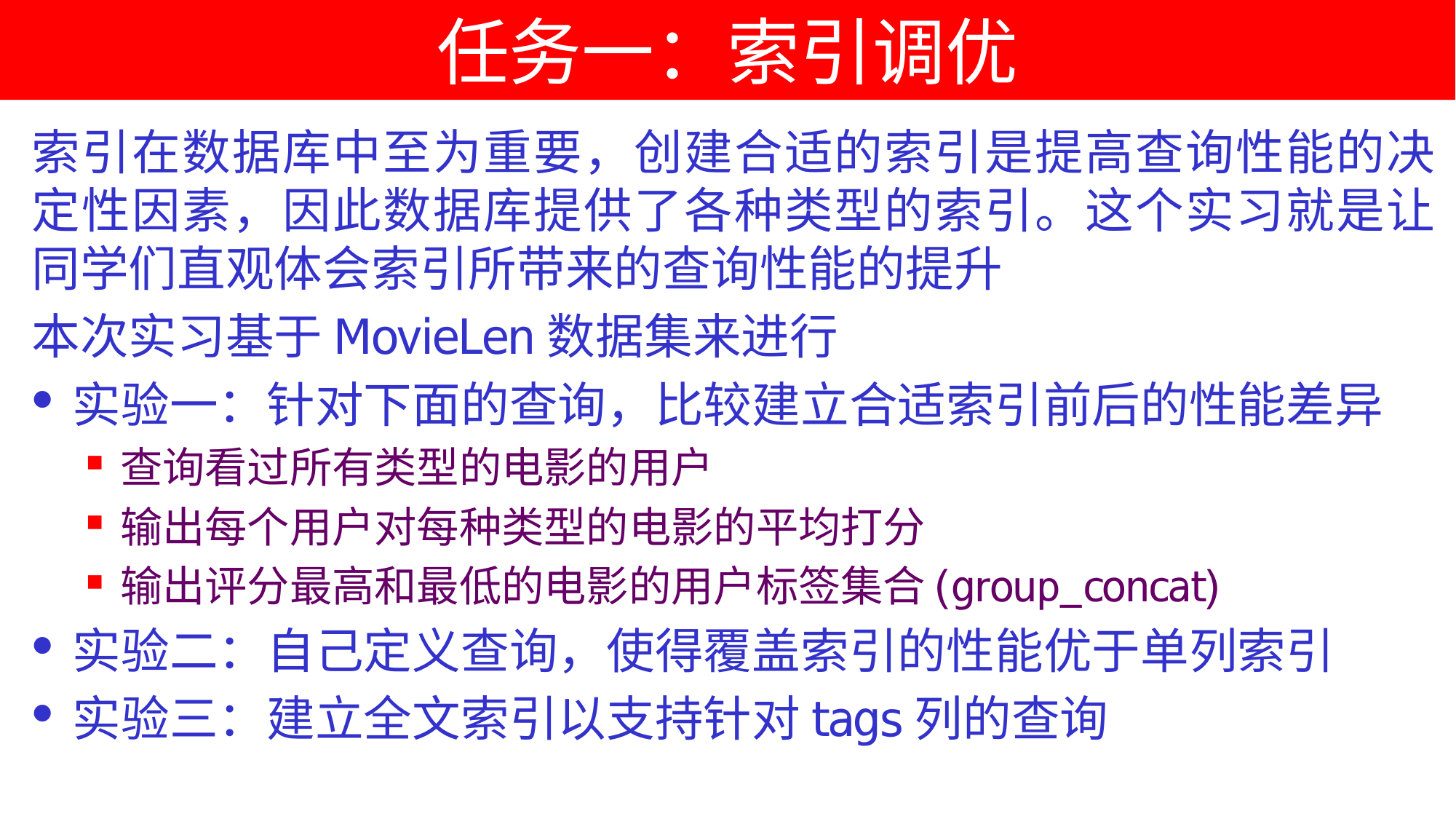

# 任务一：索引调优
索引在数据库中至为重要，创建合适的索引是提高查询性能的决定性因素，因此数据库提供了各种类型的索引。这个实习就是让同学们直观体会索引所带来的查询性能的提升
本次实习基于MovieLen数据集来进行
实验一：针对下面的查询，比较建立合适索引前后的性能差异
查询看过所有类型的电影的用户
输出每个用户对每种类型的电影的平均打分
输出评分最高和最低的电影的用户标签集合(group_concat)
实验二：自己定义查询，使得覆盖索引的性能优于单列索引
实验三：建立全文索引以支持针对tags列的查询